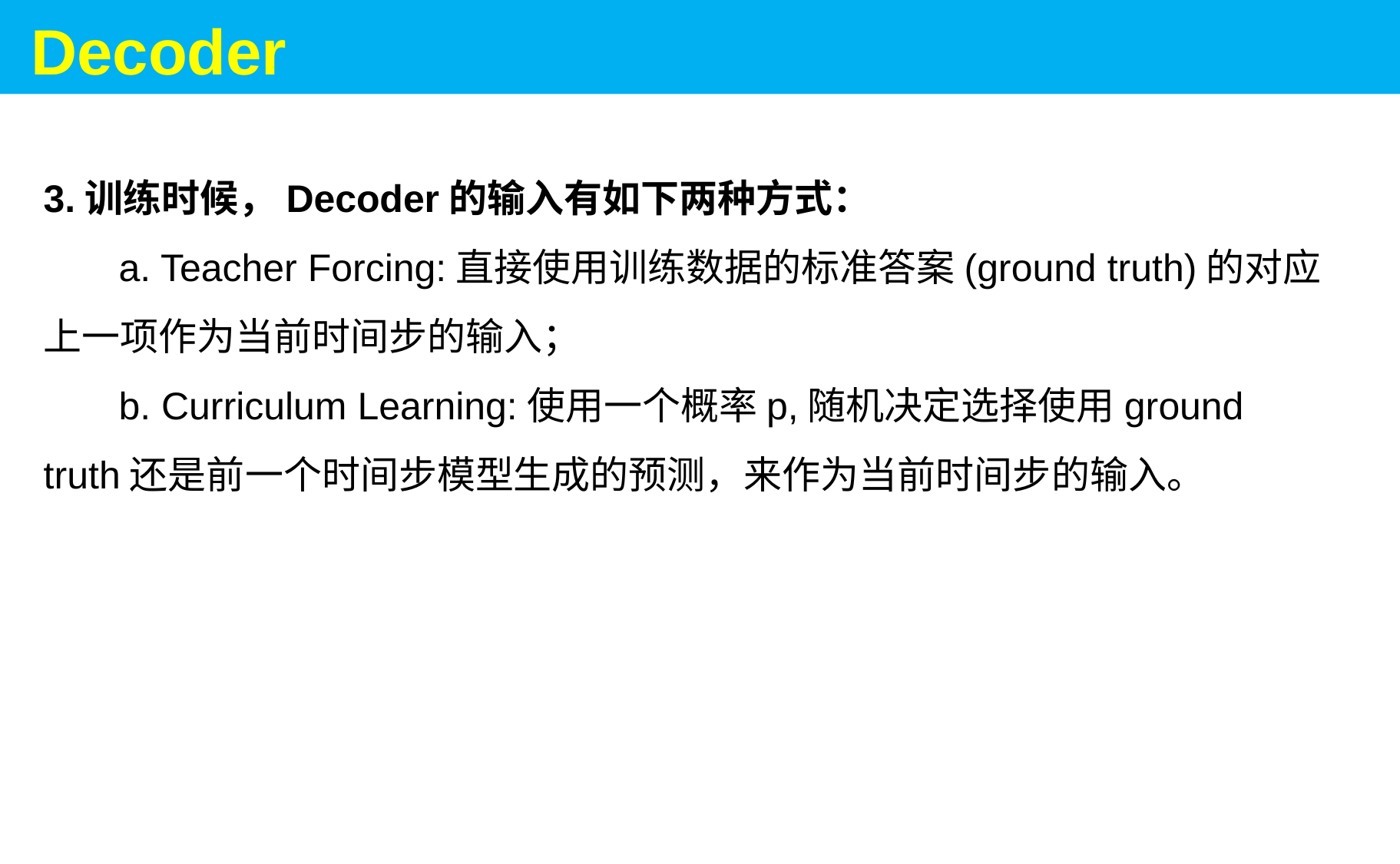

Decoder

3.训练时候，Decoder的输入有如下两种方式：
       a. Teacher Forcing:直接使用训练数据的标准答案(ground truth)的对应上一项作为当前时间步的输入；
       b. Curriculum Learning:使用一个概率p,随机决定选择使用ground truth还是前一个时间步模型生成的预测，来作为当前时间步的输入。